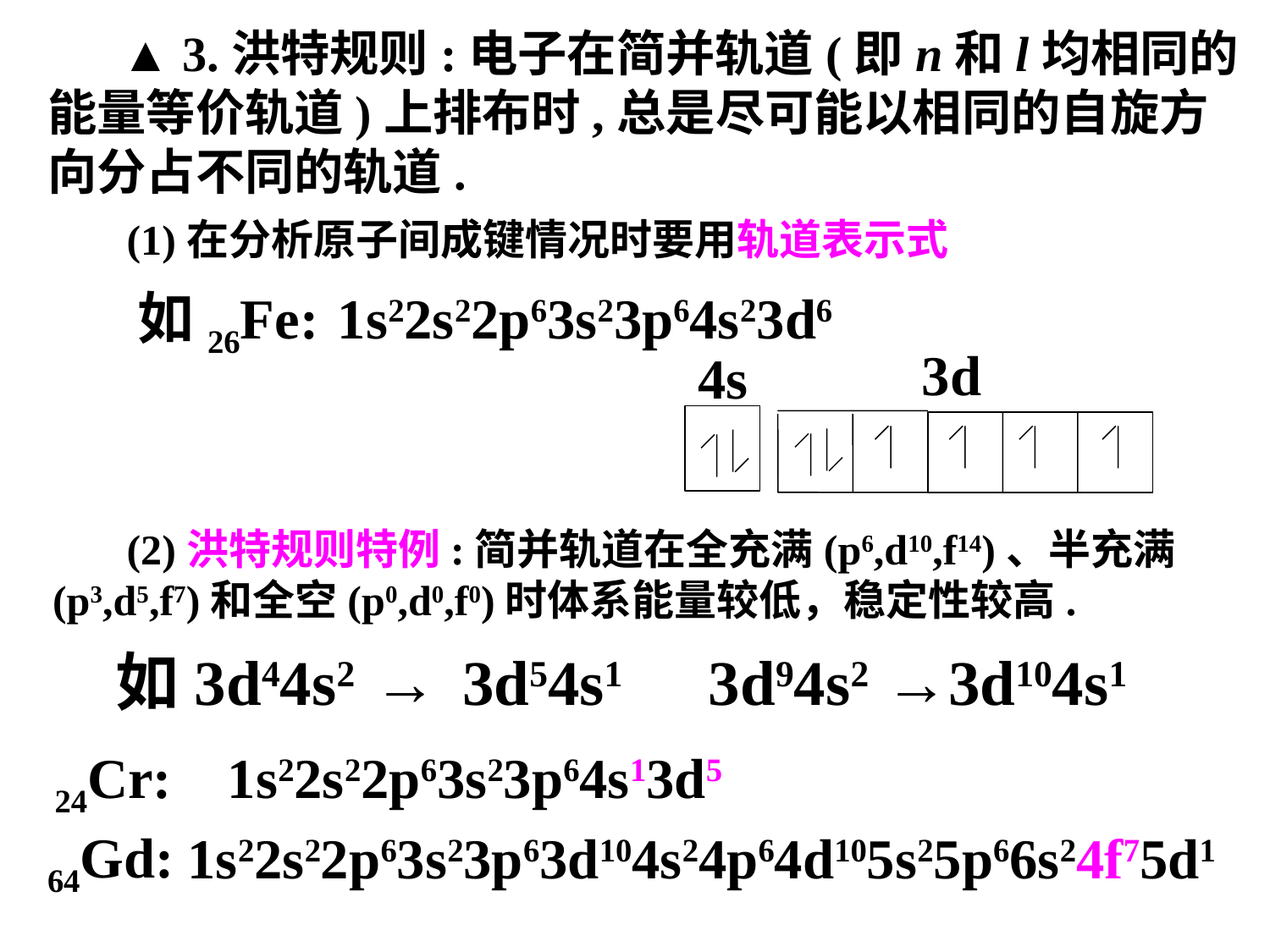

▲ 3.洪特规则:电子在简并轨道(即n和l均相同的能量等价轨道)上排布时,总是尽可能以相同的自旋方向分占不同的轨道.
       (1)在分析原子间成键情况时要用轨道表示式
如26Fe:
1s22s22p63s23p64s23d6
3d
4s

       (2)洪特规则特例:简并轨道在全充满(p6,d10,f14)、半充满(p3,d5,f7)和全空(p0,d0,f0)时体系能量较低，稳定性较高.
如3d44s2  →  3d54s1
3d94s2 →3d104s1
1s22s22p63s23p64s13d5
24Cr:
64Gd:
1s22s22p63s23p63d104s24p64d105s25p66s24f75d1